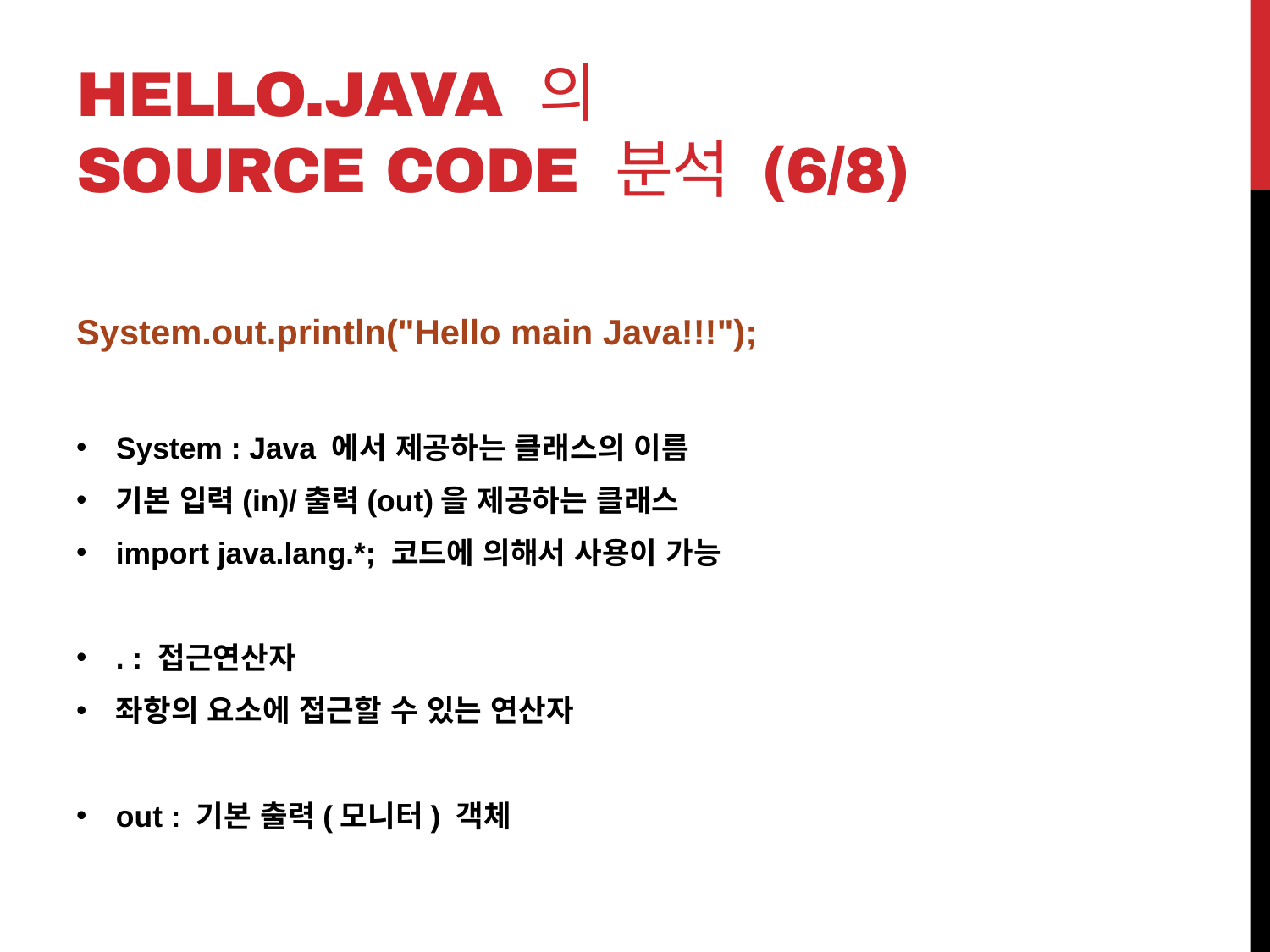

# Hello.java 의 Source Code 분석 (6/8)

System.out.println("Hello main Java!!!");

System : Java 에서 제공하는 클래스의 이름
기본 입력(in)/출력(out)을 제공하는 클래스
import java.lang.*; 코드에 의해서 사용이 가능

. : 접근연산자
좌항의 요소에 접근할 수 있는 연산자

out : 기본 출력(모니터) 객체